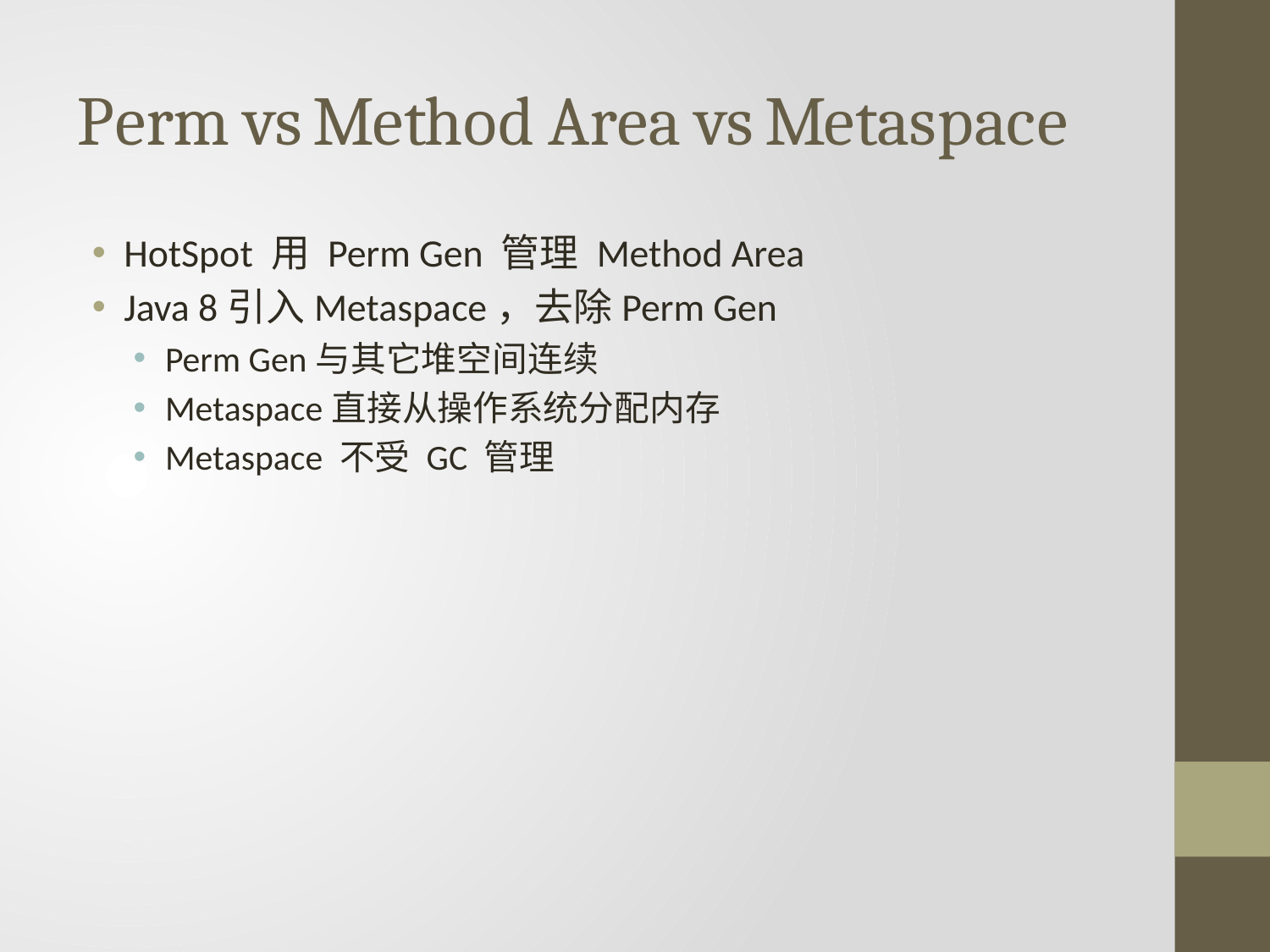

# Perm vs Method Area vs Metaspace
HotSpot 用 Perm Gen 管理 Method Area
Java 8引入Metaspace，去除Perm Gen
Perm Gen与其它堆空间连续
Metaspace直接从操作系统分配内存
Metaspace 不受 GC 管理